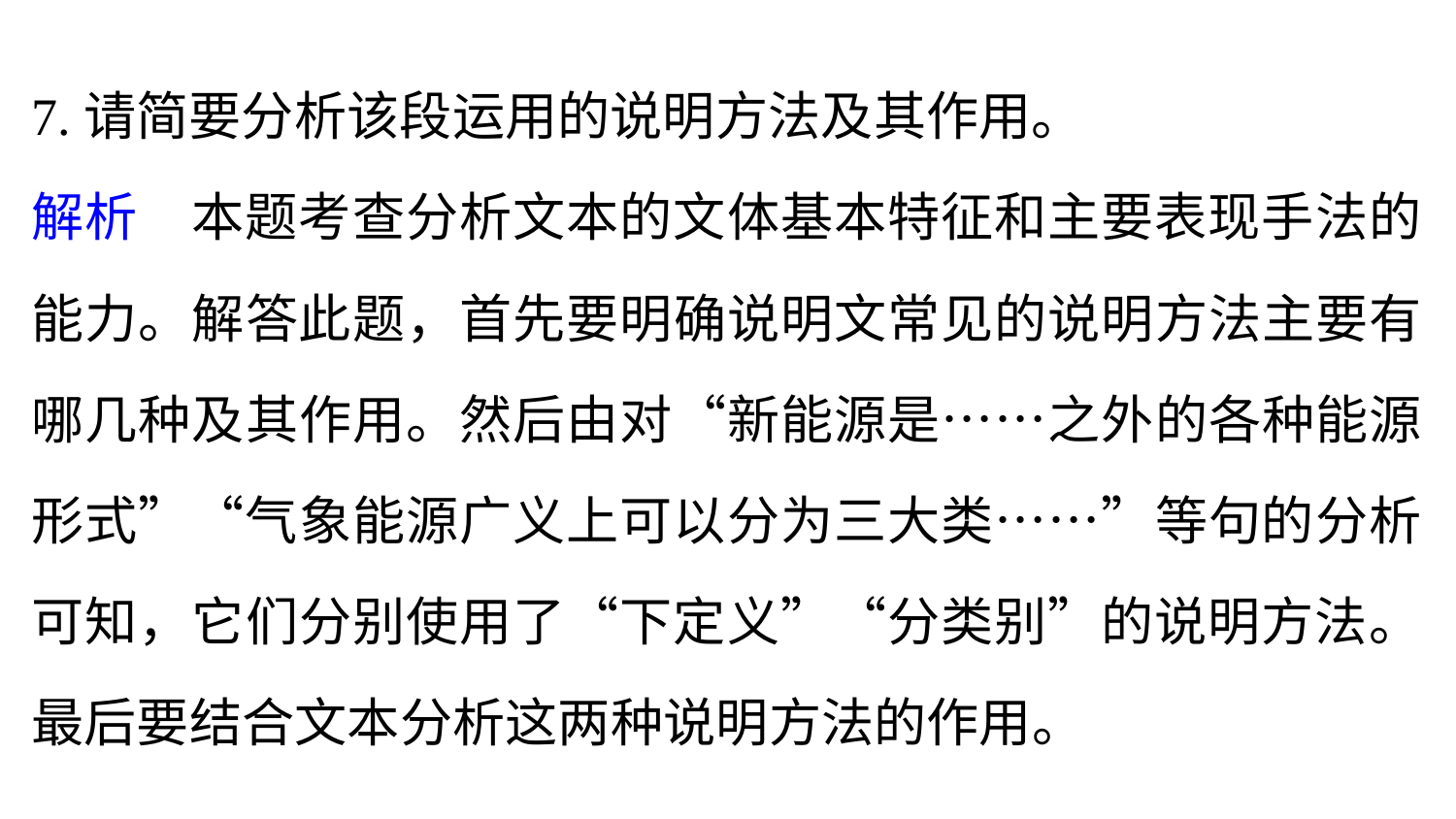

7.请简要分析该段运用的说明方法及其作用。
解析　本题考查分析文本的文体基本特征和主要表现手法的能力。解答此题，首先要明确说明文常见的说明方法主要有哪几种及其作用。然后由对“新能源是……之外的各种能源形式”“气象能源广义上可以分为三大类……”等句的分析可知，它们分别使用了“下定义”“分类别”的说明方法。最后要结合文本分析这两种说明方法的作用。